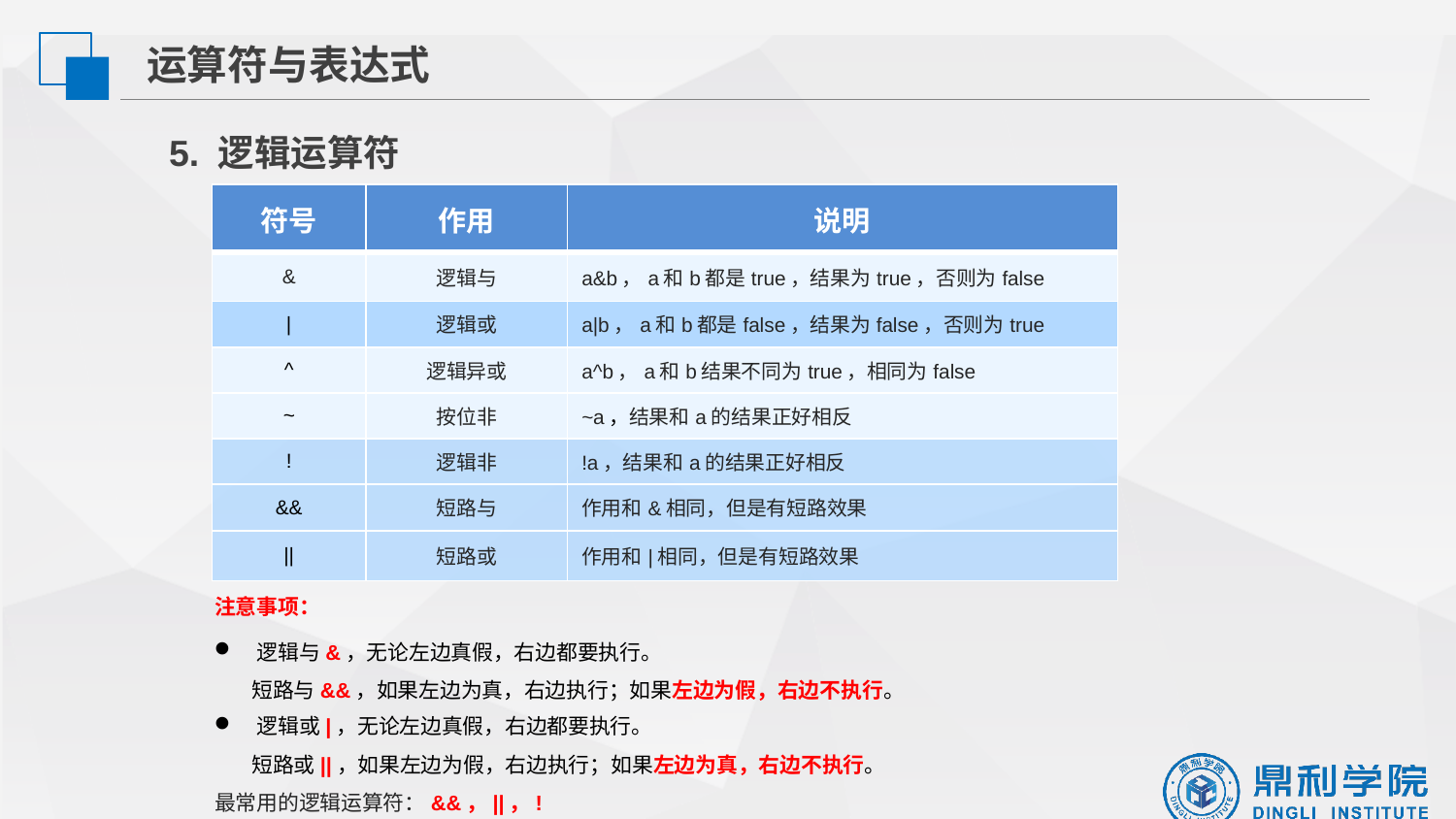

运算符与表达式

5. 逻辑运算符
| 符号 | 作用 | 说明 |
| --- | --- | --- |
| & | 逻辑与 | a&b，a和b都是true，结果为true，否则为false |
| | | 逻辑或 | a|b，a和b都是false，结果为false，否则为true |
| ^ | 逻辑异或 | a^b，a和b结果不同为true，相同为false |
| ~ | 按位非 | ~a，结果和a的结果正好相反 |
| ! | 逻辑非 | !a，结果和a的结果正好相反 |
| && | 短路与 | 作用和&相同，但是有短路效果 |
| || | 短路或 | 作用和|相同，但是有短路效果 |
注意事项：
逻辑与&，无论左边真假，右边都要执行。
       短路与&&，如果左边为真，右边执行；如果左边为假，右边不执行。

逻辑或|，无论左边真假，右边都要执行。
       短路或||，如果左边为假，右边执行；如果左边为真，右边不执行。
最常用的逻辑运算符：&&，||，!